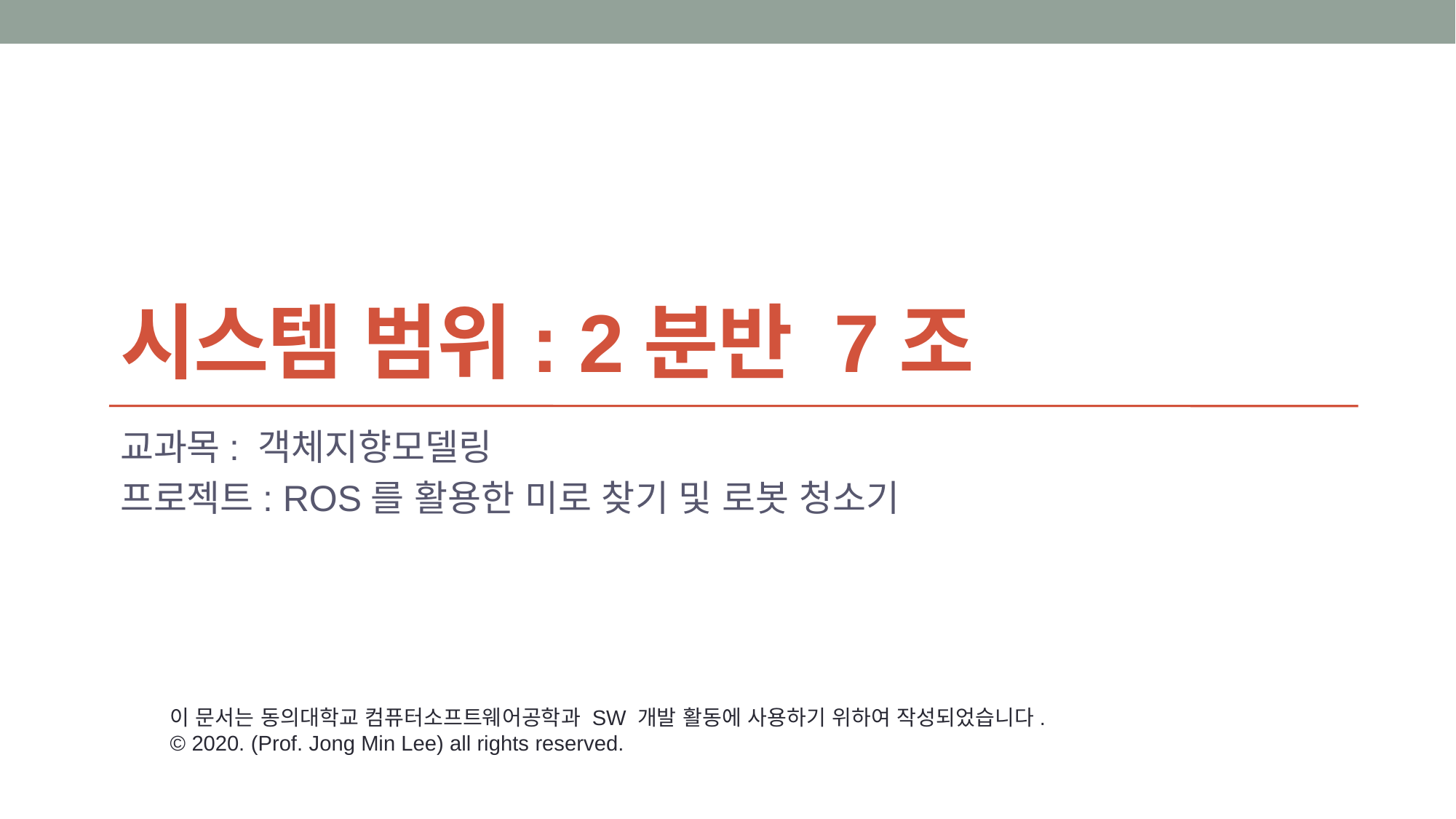

# 시스템 범위: 2분반 7조
교과목: 객체지향모델링
프로젝트: ROS를 활용한 미로 찾기 및 로봇 청소기
이 문서는 동의대학교 컴퓨터소프트웨어공학과 SW 개발 활동에 사용하기 위하여 작성되었습니다.
© 2020. (Prof. Jong Min Lee) all rights reserved.